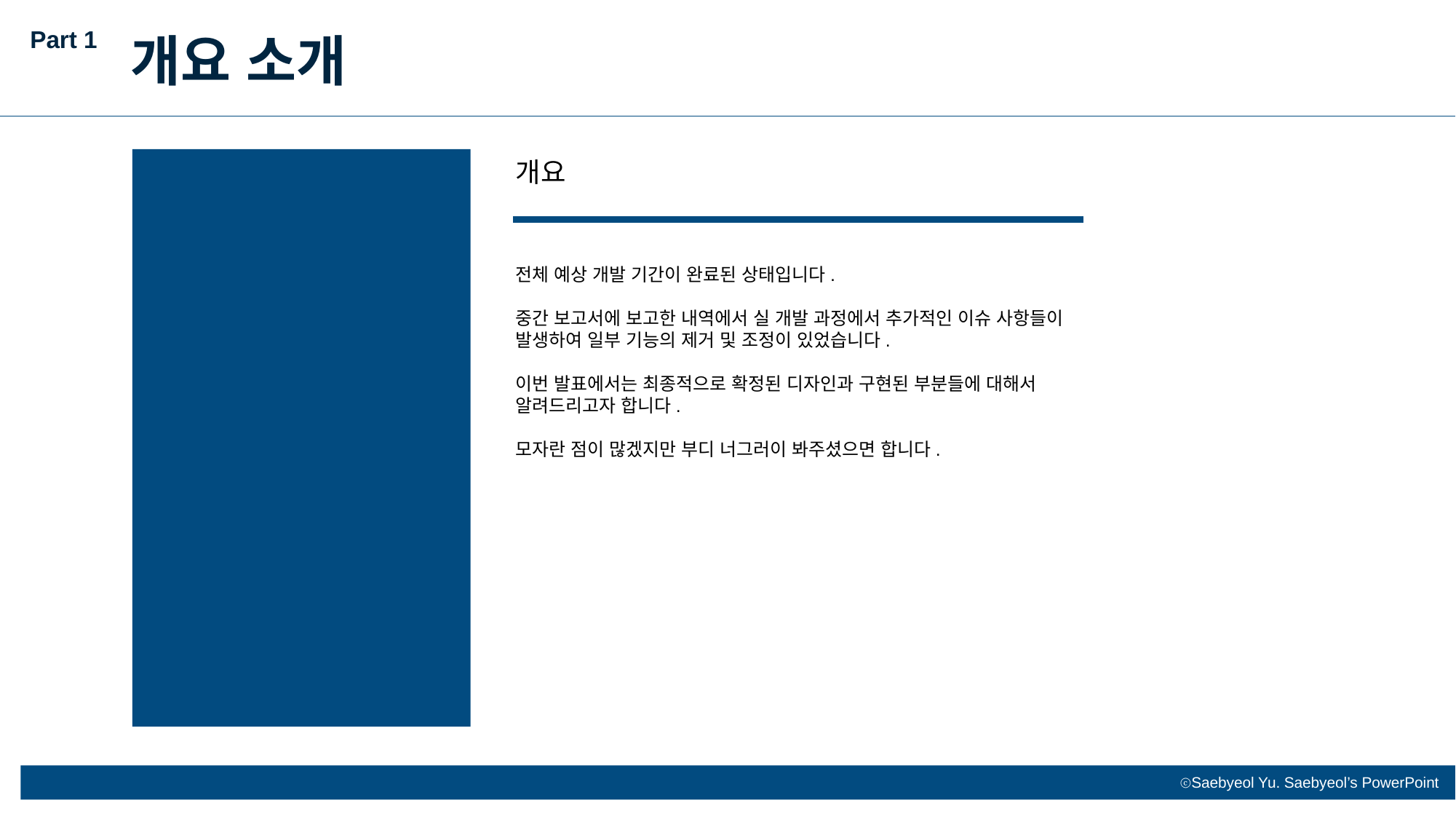

Part 1
개요 소개

개요
전체 예상 개발 기간이 완료된 상태입니다.

중간 보고서에 보고한 내역에서 실 개발 과정에서 추가적인 이슈 사항들이 발생하여 일부 기능의 제거 및 조정이 있었습니다.
이번 발표에서는 최종적으로 확정된 디자인과 구현된 부분들에 대해서 알려드리고자 합니다.

모자란 점이 많겠지만 부디 너그러이 봐주셨으면 합니다.